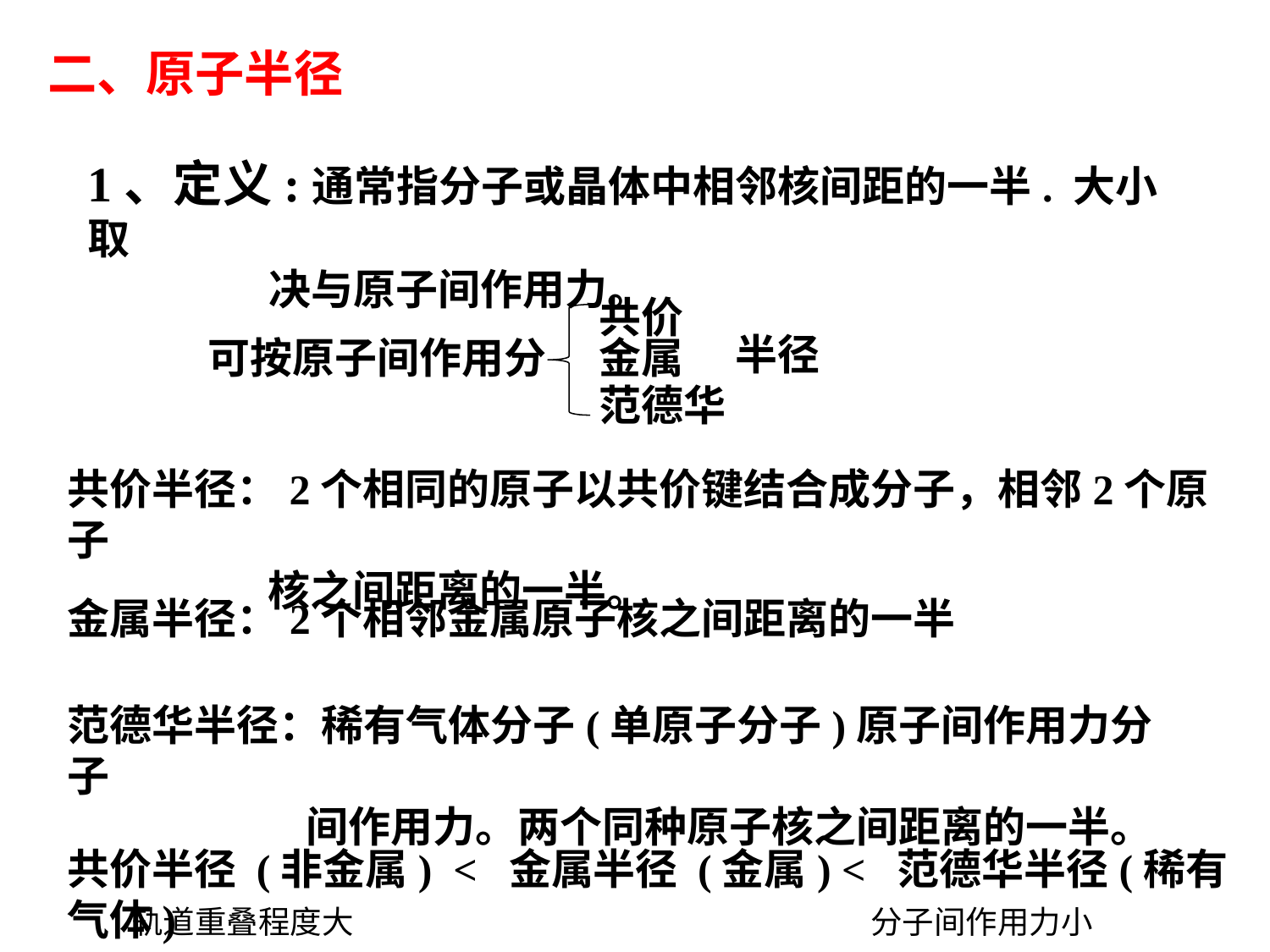

二、原子半径
1、定义:通常指分子或晶体中相邻核间距的一半. 大小取
                  决与原子间作用力。
共价

半径
可按原子间作用分
金属
范德华
共价半径：2个相同的原子以共价键结合成分子，相邻2个原子
                    核之间距离的一半。
金属半径：2个相邻金属原子核之间距离的一半
范德华半径：稀有气体分子(单原子分子)原子间作用力分子
                        间作用力。两个同种原子核之间距离的一半。
共价半径 (非金属)  <  金属半径 (金属) <  范德华半径(稀有气体)
轨道重叠程度大                                                                        分子间作用力小